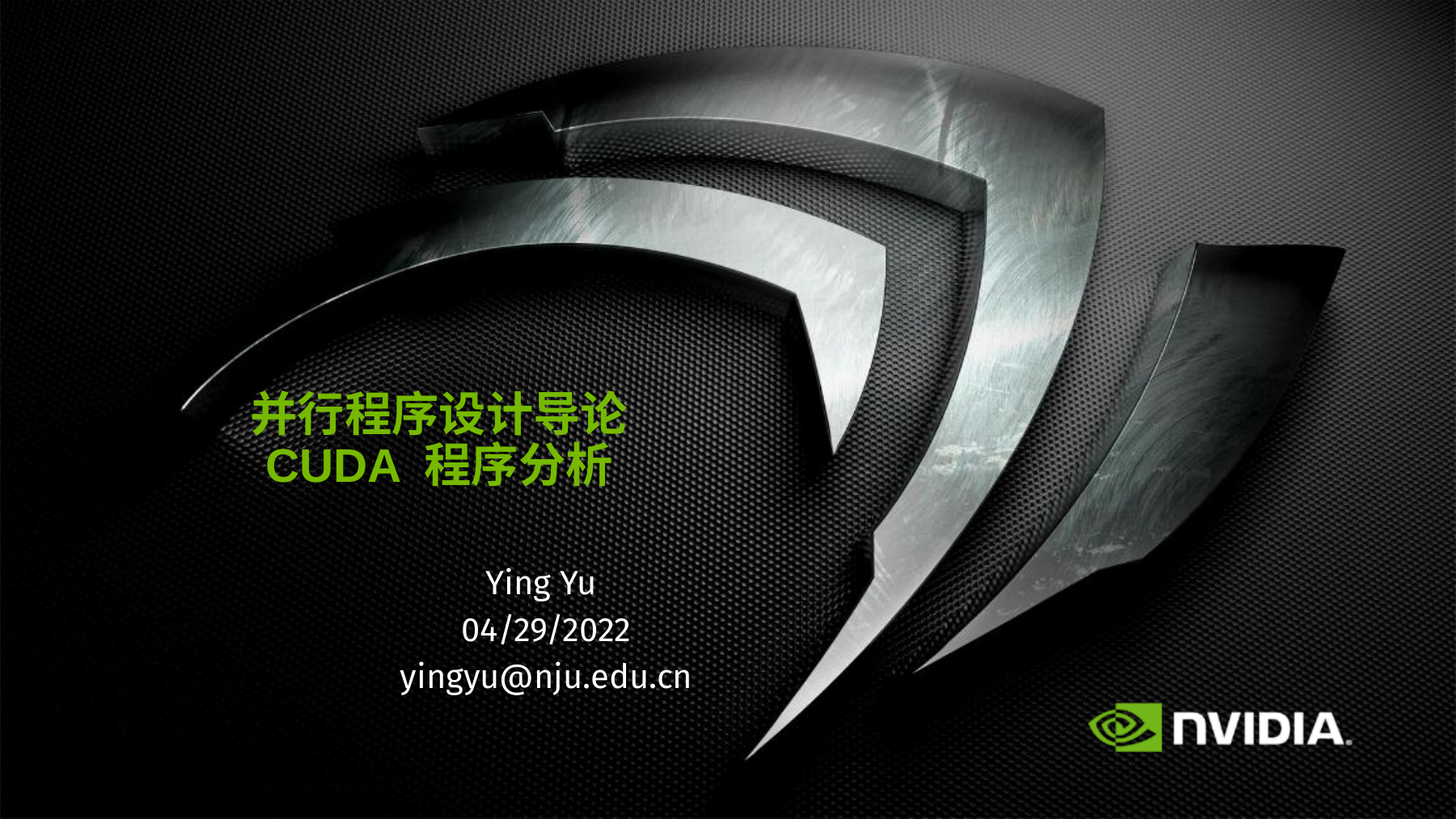

# 并行程序设计导论 CUDA 程序分析
Ying Yu
04/29/2022
yingyu@nju.edu.cn